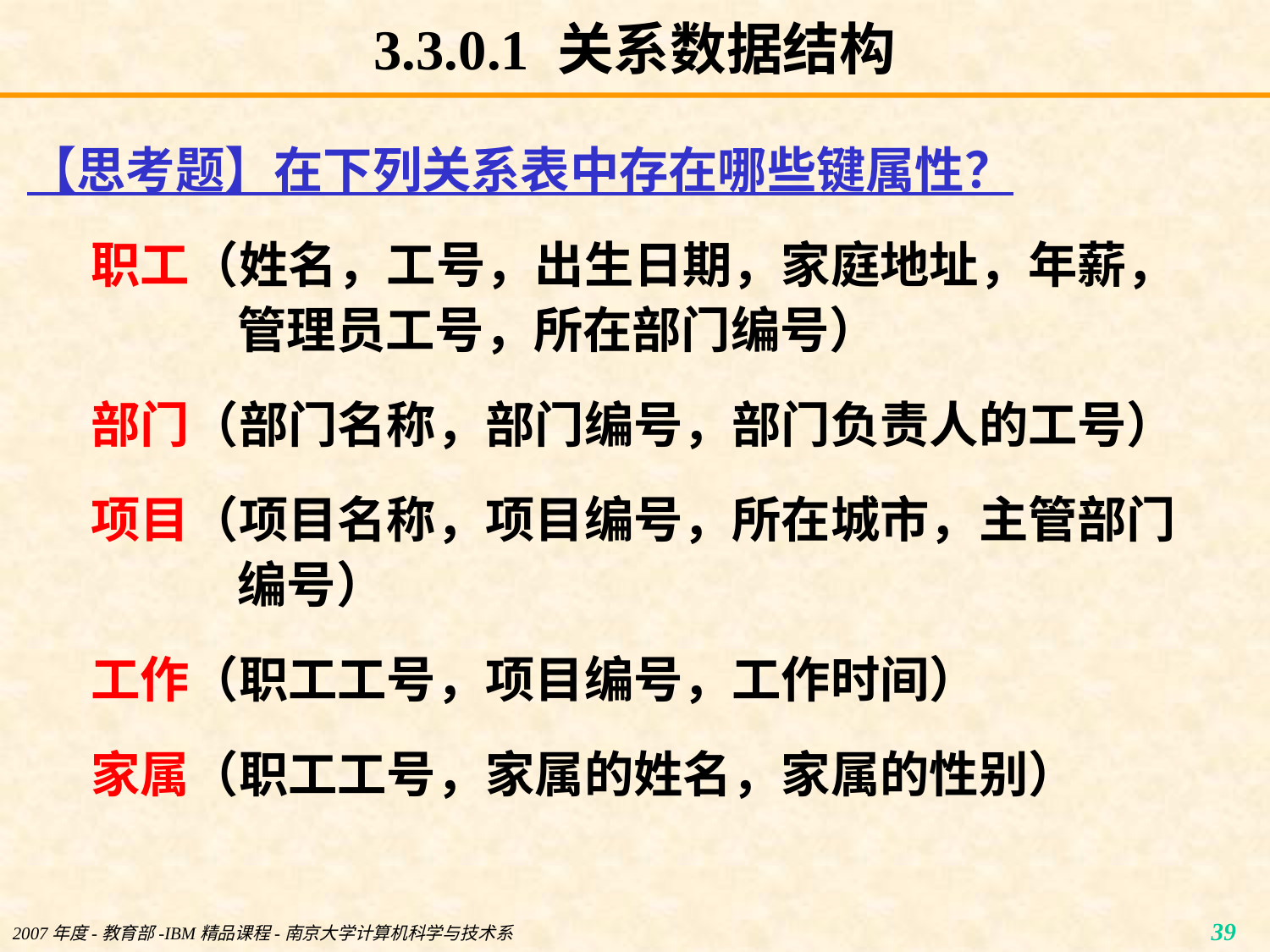

# 3.3.0.1 关系数据结构
【思考题】在下列关系表中存在哪些键属性？
职工（姓名，工号，出生日期，家庭地址，年薪，管理员工号，所在部门编号）
部门（部门名称，部门编号，部门负责人的工号）
项目（项目名称，项目编号，所在城市，主管部门编号）
工作（职工工号，项目编号，工作时间）
家属（职工工号，家属的姓名，家属的性别）
39
2007年度-教育部-IBM精品课程-南京大学计算机科学与技术系